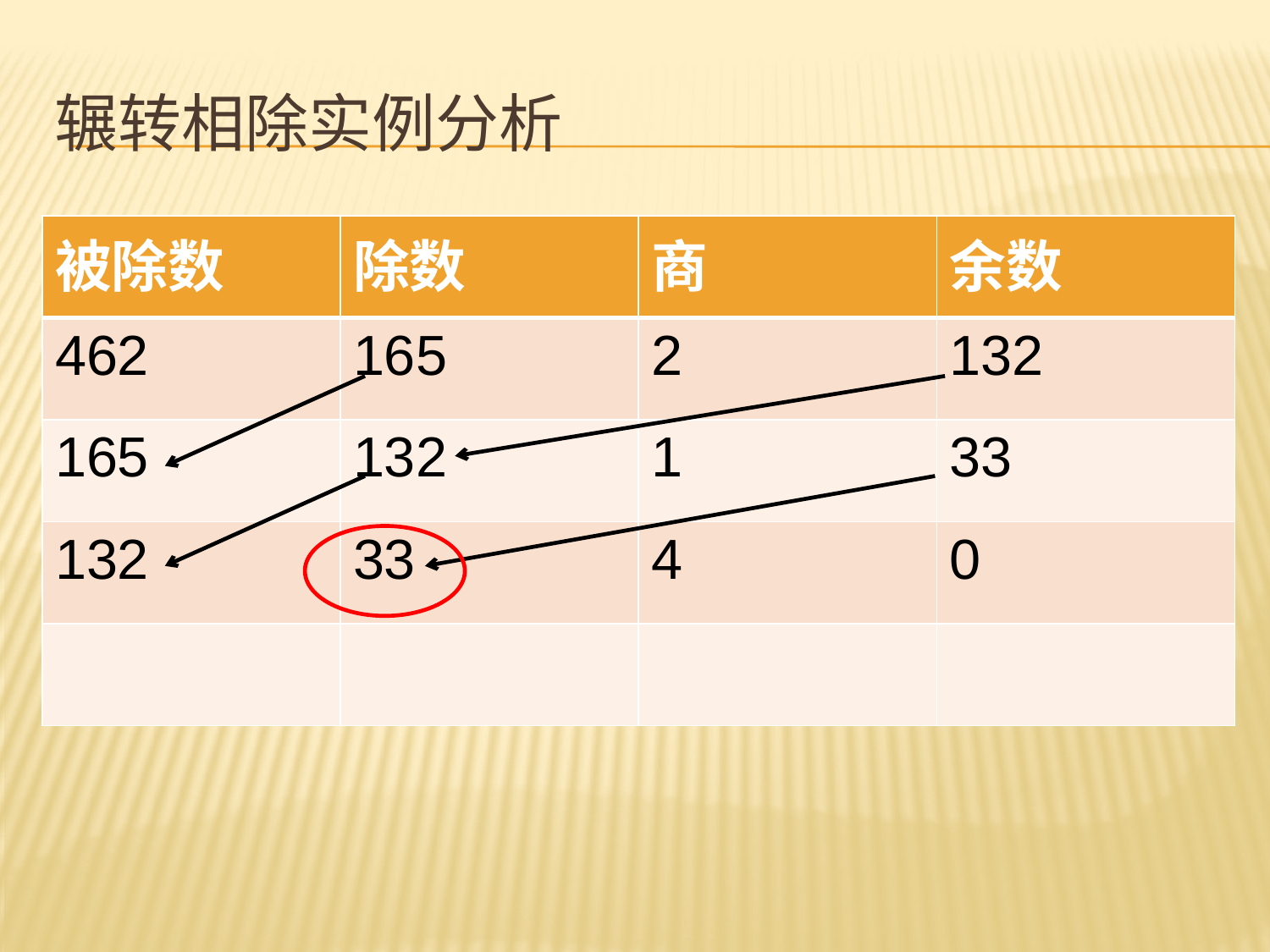

# 辗转相除实例分析
| 被除数 | 除数 | 商 | 余数 |
| --- | --- | --- | --- |
| 462 | 165 | 2 | 132 |
| 165 | 132 | 1 | 33 |
| 132 | 33 | 4 | 0 |
|  |  |  |  |